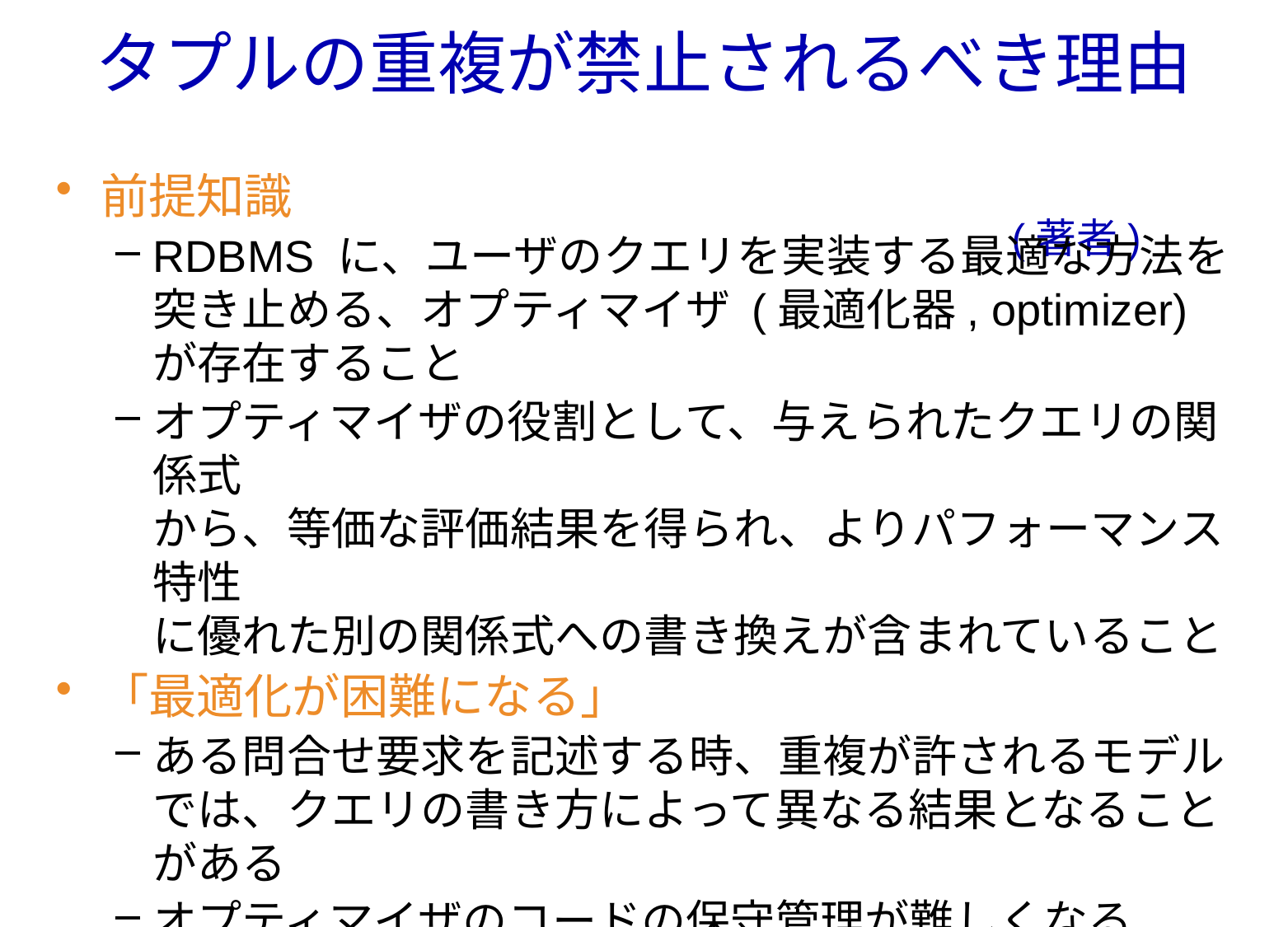

# タプルの重複が禁止されるべき理由 (著者)
前提知識
RDBMS に、ユーザのクエリを実装する最適な方法を
突き止める、オプティマイザ (最適化器, optimizer) が存在すること
オプティマイザの役割として、与えられたクエリの関係式
から、等価な評価結果を得られ、よりパフォーマンス特性
に優れた別の関係式への書き換えが含まれていること
「最適化が困難になる」
ある問合せ要求を記述する時、重複が許されるモデルでは、クエリの書き方によって異なる結果となることがある
オプティマイザのコードの保守管理が難しくなる
クエリの性能の改善をユーザが行わなければならなくなる